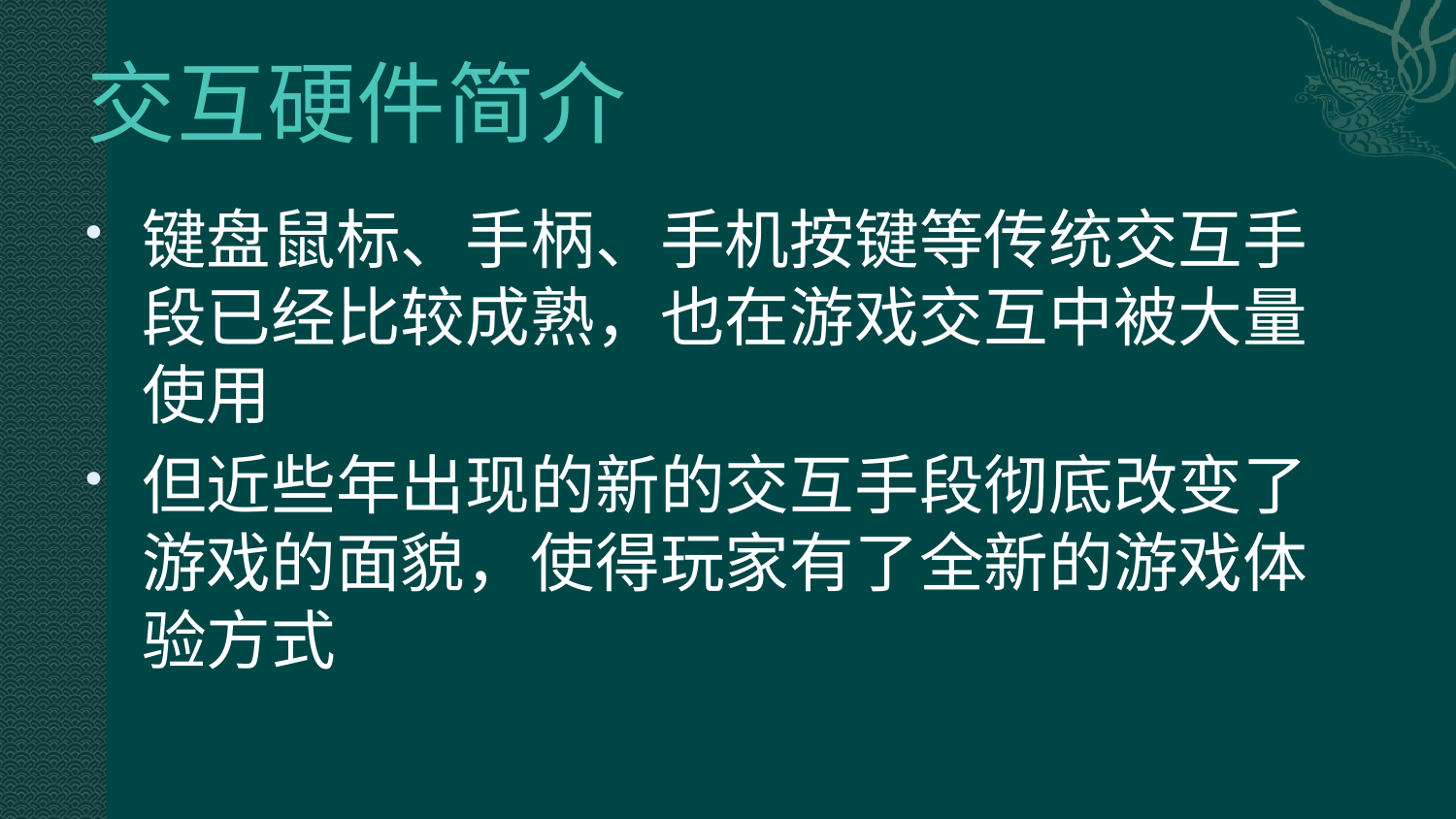

# 交互硬件简介
键盘鼠标、手柄、手机按键等传统交互手段已经比较成熟，也在游戏交互中被大量使用
但近些年出现的新的交互手段彻底改变了游戏的面貌，使得玩家有了全新的游戏体验方式